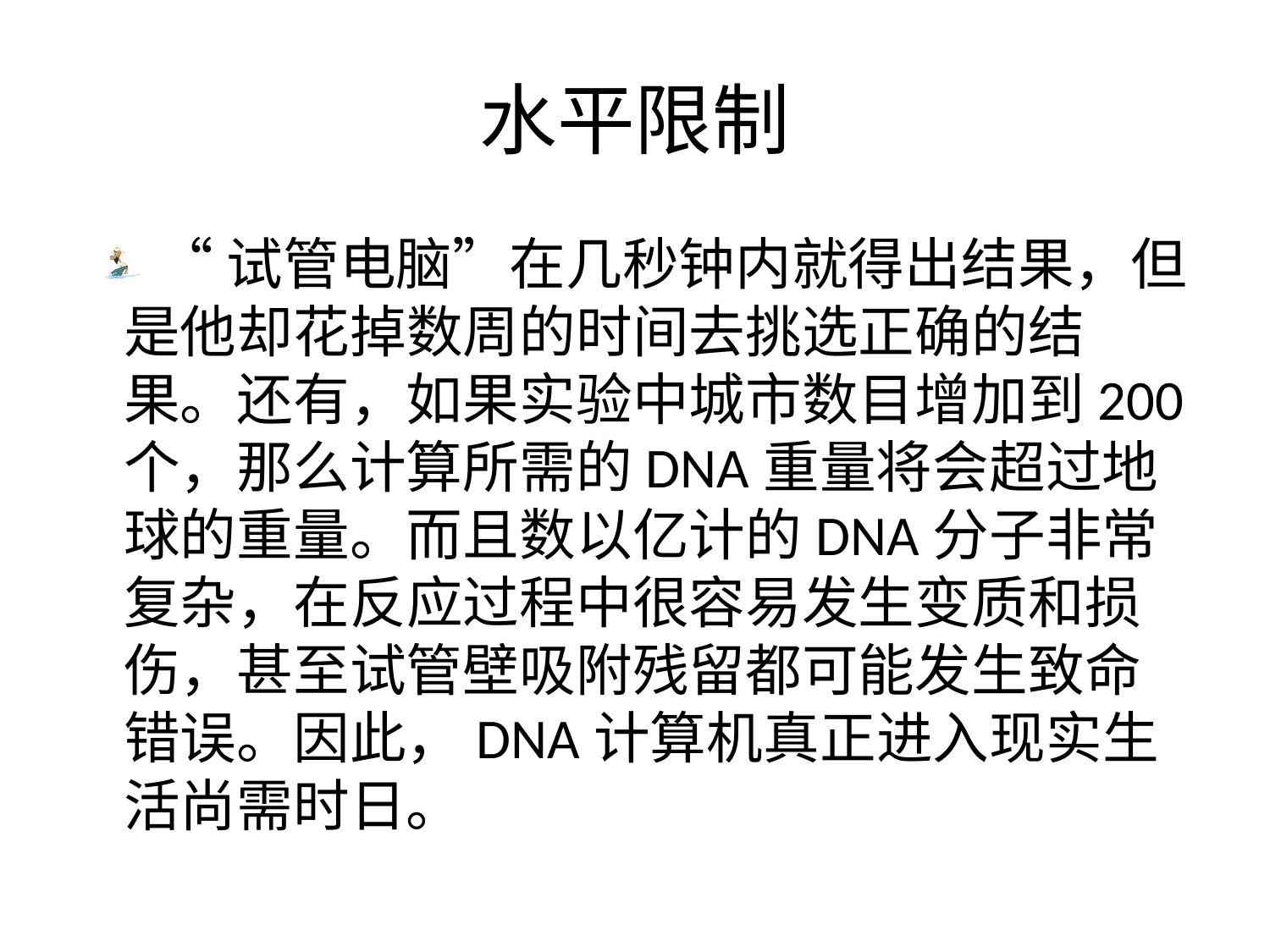

# 水平限制
“试管电脑”在几秒钟内就得出结果，但是他却花掉数周的时间去挑选正确的结果。还有，如果实验中城市数目增加到200个，那么计算所需的DNA重量将会超过地球的重量。而且数以亿计的DNA分子非常复杂，在反应过程中很容易发生变质和损伤，甚至试管壁吸附残留都可能发生致命错误。因此，DNA计算机真正进入现实生活尚需时日。